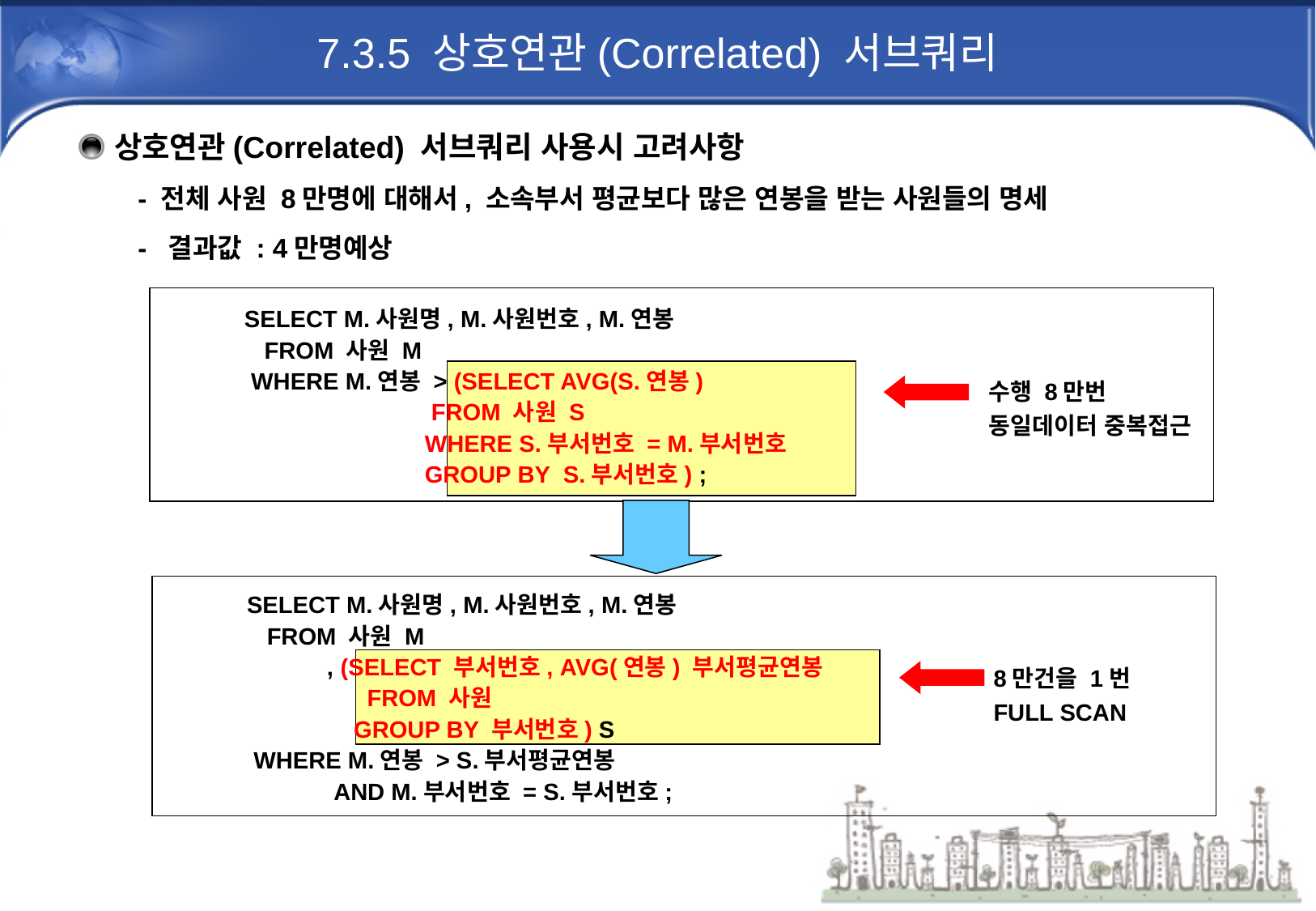

# 7.3.5 상호연관(Correlated) 서브쿼리
상호연관(Correlated) 서브쿼리 사용시 고려사항
- 전체 사원 8만명에 대해서, 소속부서 평균보다 많은 연봉을 받는 사원들의 명세
-  결과값 : 4만명예상
    SELECT M.사원명, M.사원번호, M.연봉
       FROM 사원 M
     WHERE M.연봉 > (SELECT AVG(S.연봉)
                                FROM 사원 S
                               WHERE S.부서번호 = M.부서번호
                               GROUP BY  S.부서번호) ;

수행 8만번
동일데이터 중복접근

    SELECT M.사원명, M.사원번호, M.연봉
       FROM 사원 M
                , (SELECT 부서번호, AVG(연봉) 부서평균연봉
                      FROM 사원
                    GROUP BY 부서번호) S
     WHERE M.연봉 > S.부서평균연봉
                 AND M.부서번호 = S.부서번호;

8만건을 1번
FULL SCAN